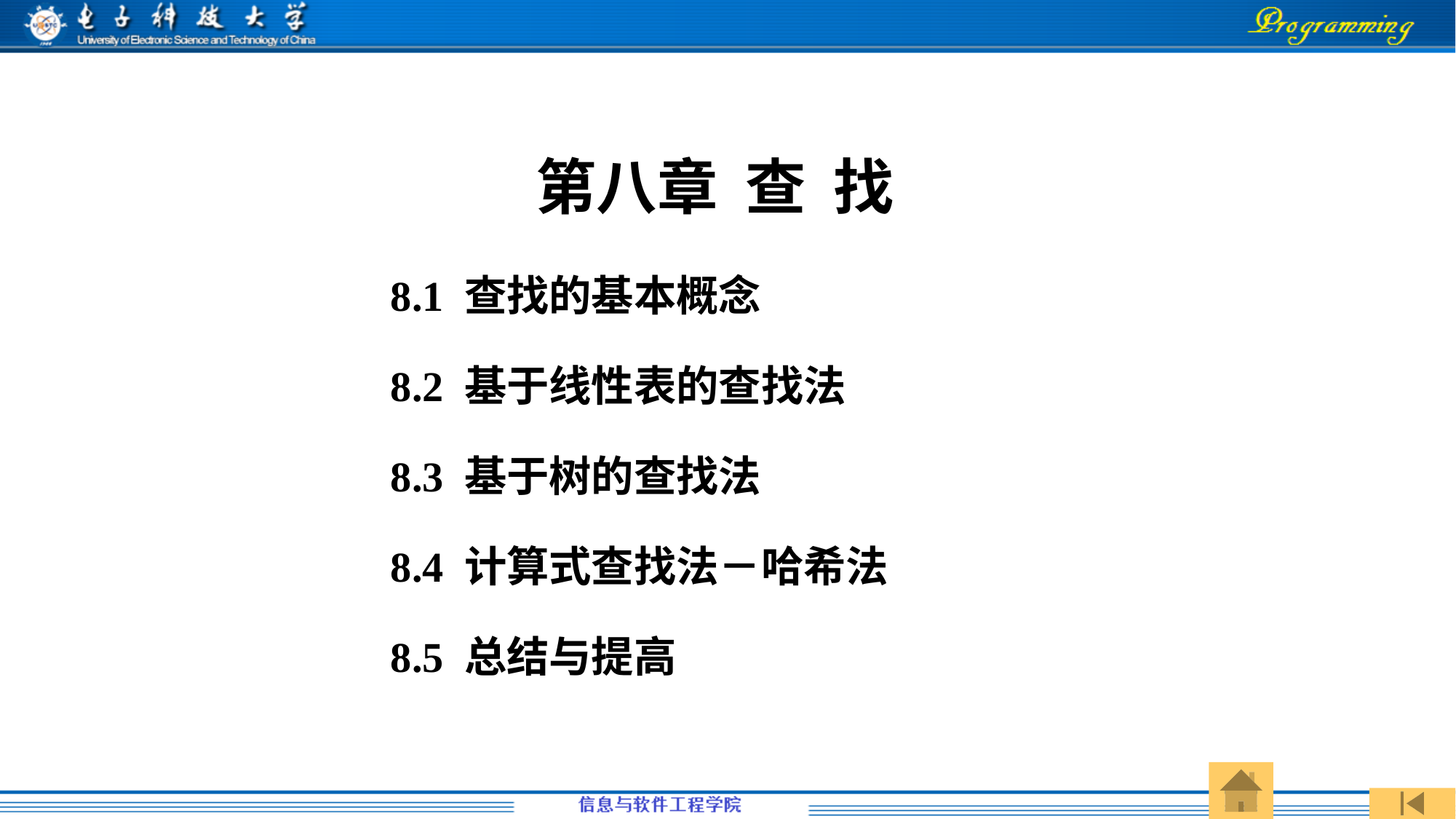

第八章  查  找
8.1 查找的基本概念
8.2 基于线性表的查找法
8.3 基于树的查找法
8.4 计算式查找法－哈希法
8.5 总结与提高